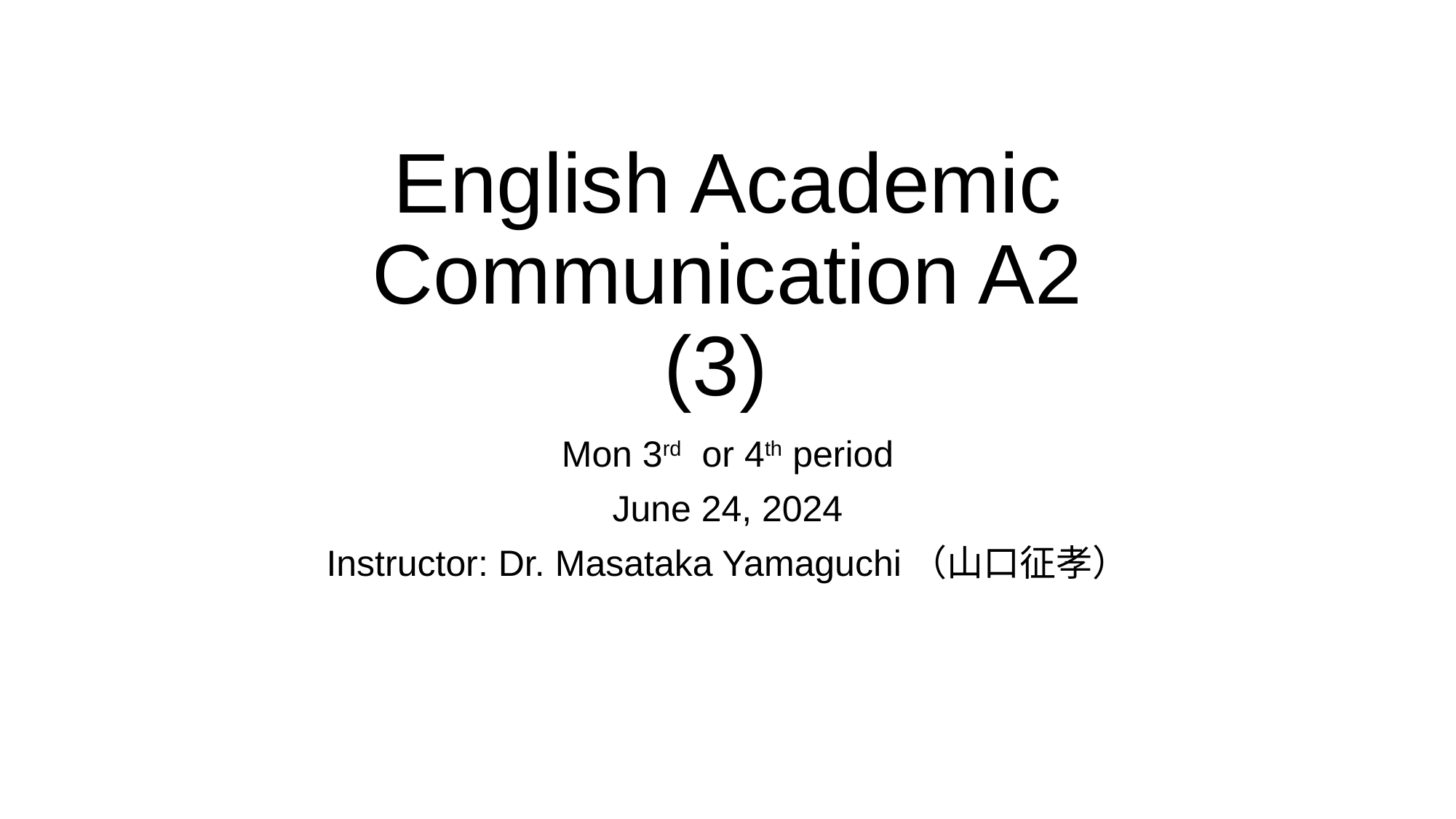

# English Academic Communication A2 (3)
Mon 3rd  or 4th period
June 24, 2024
Instructor: Dr. Masataka Yamaguchi（山口征孝）